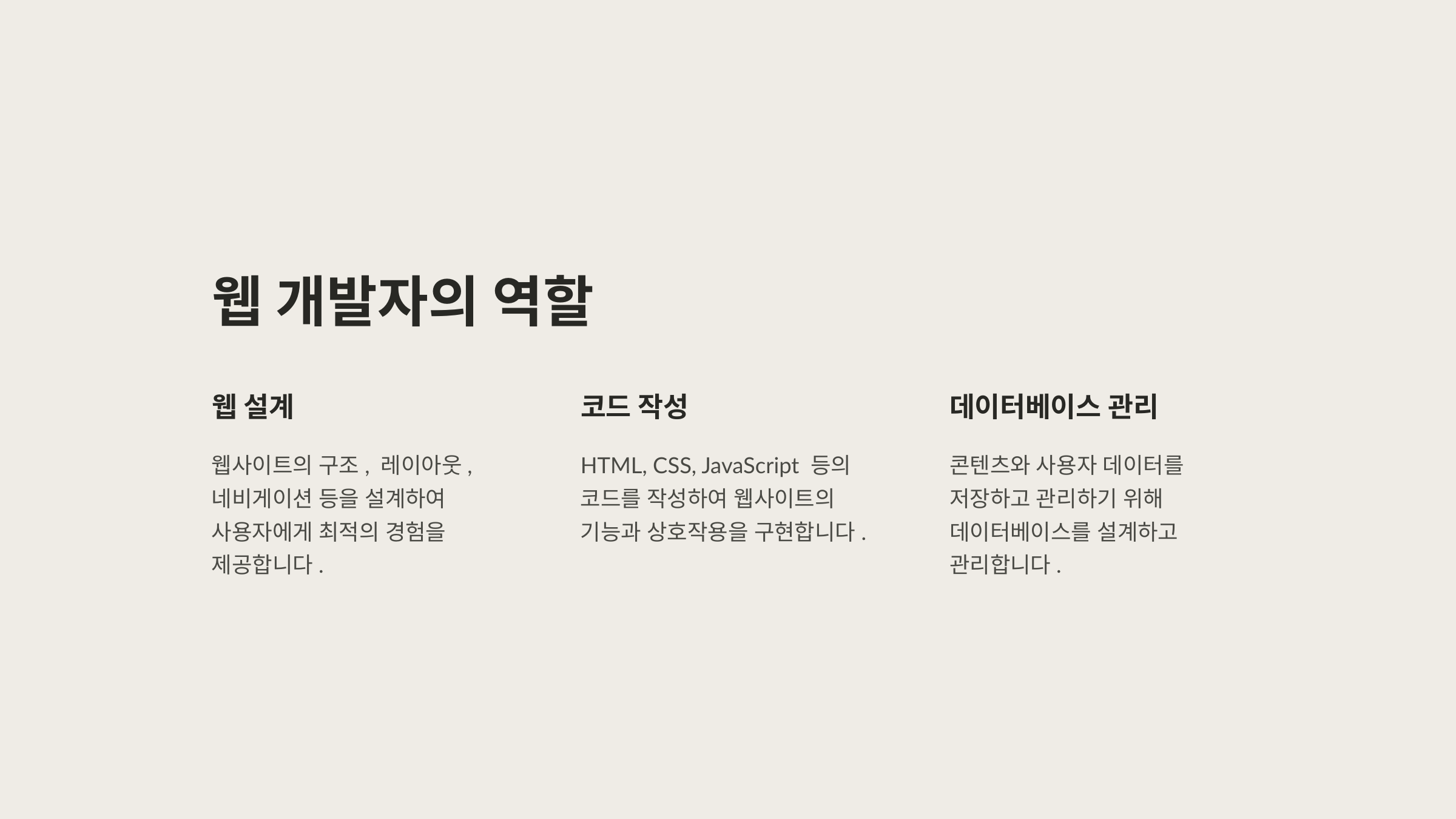

웹 개발자의 역할
웹 설계
코드 작성
데이터베이스 관리
웹사이트의 구조, 레이아웃, 네비게이션 등을 설계하여 사용자에게 최적의 경험을 제공합니다.
HTML, CSS, JavaScript 등의 코드를 작성하여 웹사이트의 기능과 상호작용을 구현합니다.
콘텐츠와 사용자 데이터를 저장하고 관리하기 위해 데이터베이스를 설계하고 관리합니다.